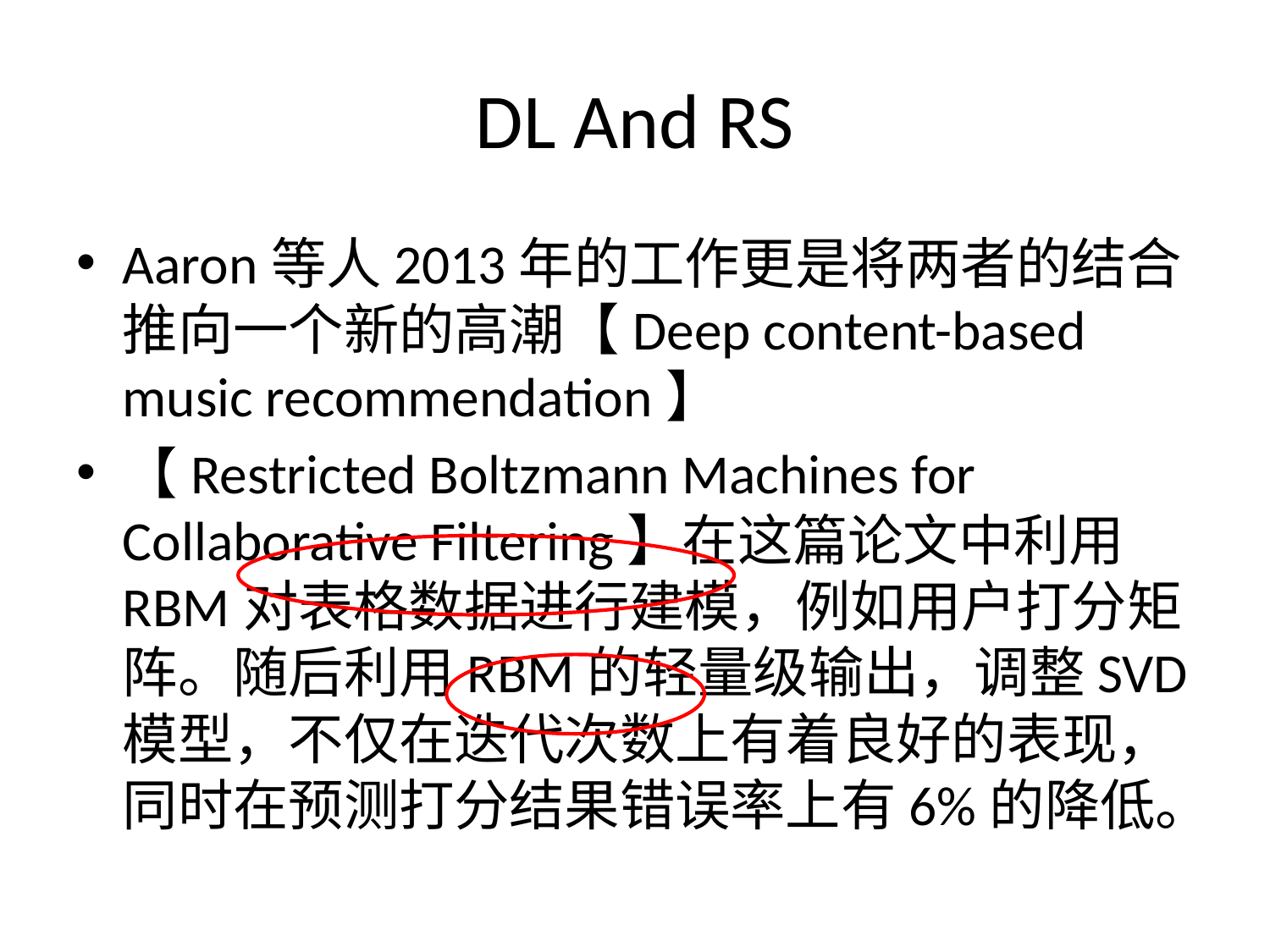

# DL And RS
Aaron等人2013年的工作更是将两者的结合推向一个新的高潮【Deep content-based music recommendation】
【Restricted Boltzmann Machines for Collaborative Filtering】在这篇论文中利用RBM对表格数据进行建模，例如用户打分矩阵。随后利用RBM的轻量级输出，调整SVD模型，不仅在迭代次数上有着良好的表现，同时在预测打分结果错误率上有6%的降低。